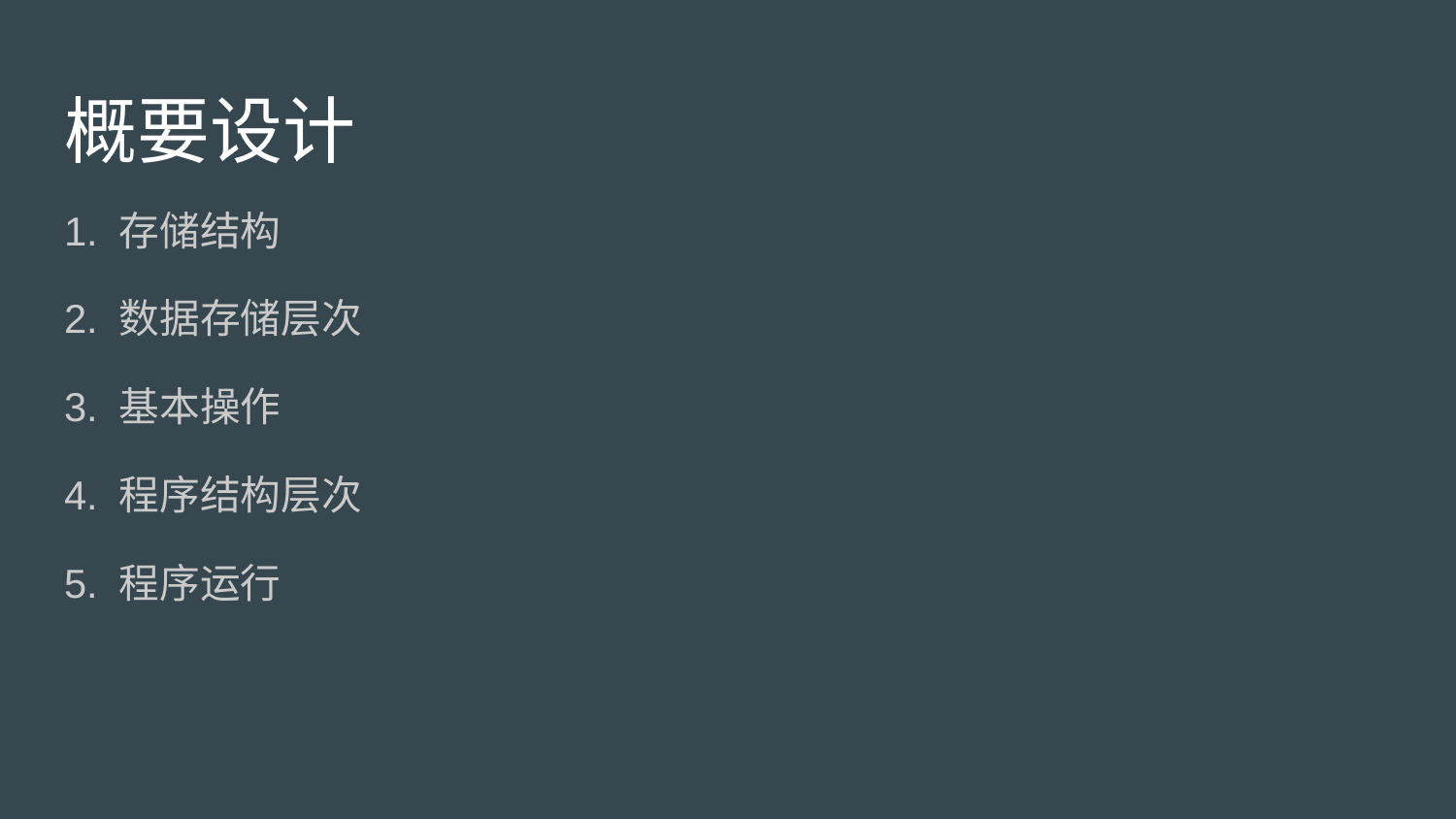

# 概要设计
存储结构
数据存储层次
基本操作
程序结构层次
程序运行